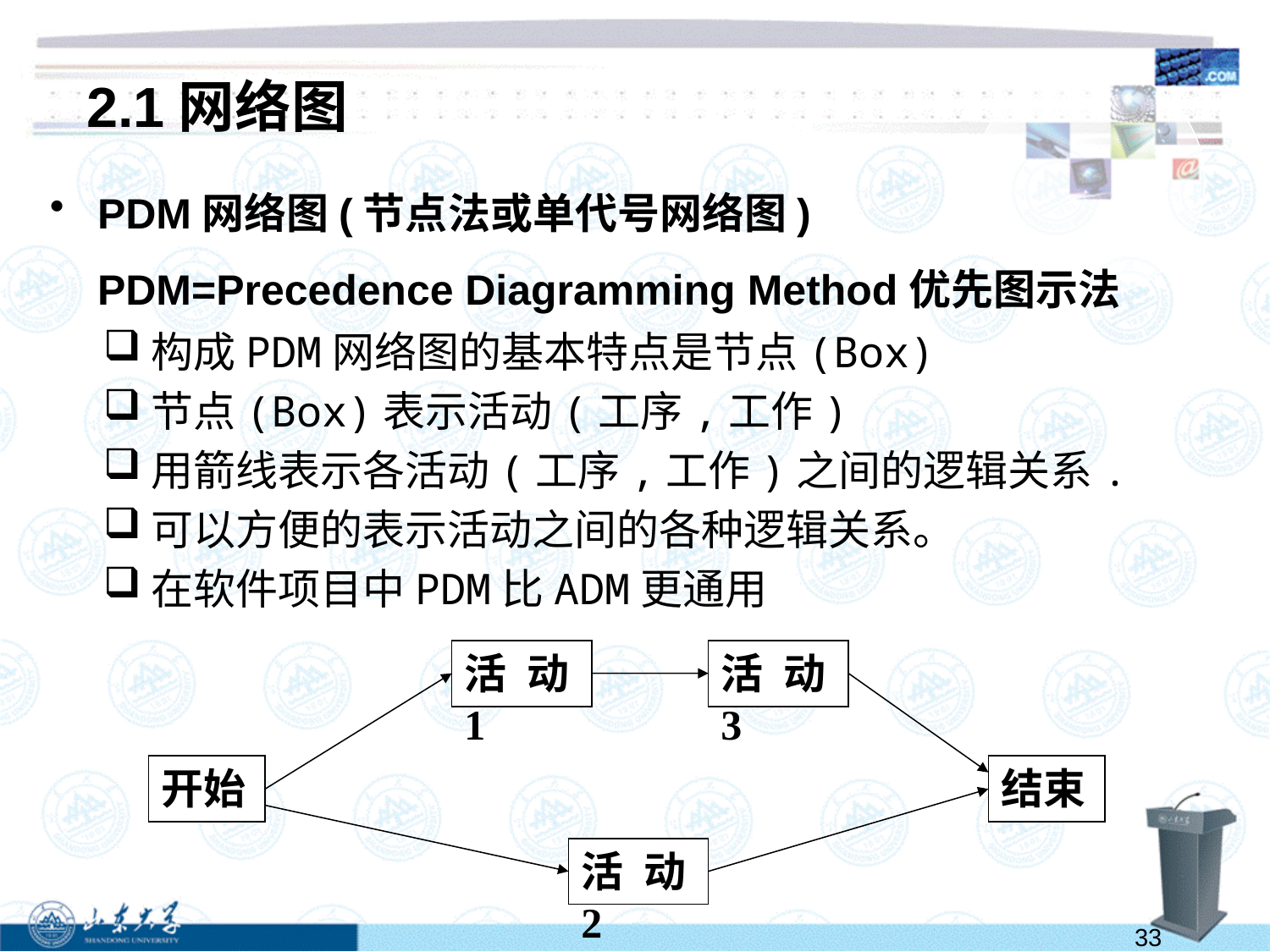

# 2.1网络图
PDM网络图(节点法或单代号网络图) PDM=Precedence Diagramming Method优先图示法
构成PDM网络图的基本特点是节点(Box)
节点(Box)表示活动(工序,工作)
用箭线表示各活动(工序,工作)之间的逻辑关系.
可以方便的表示活动之间的各种逻辑关系。
在软件项目中PDM比ADM更通用
活动1
活动3

开始
结束

活动2
33